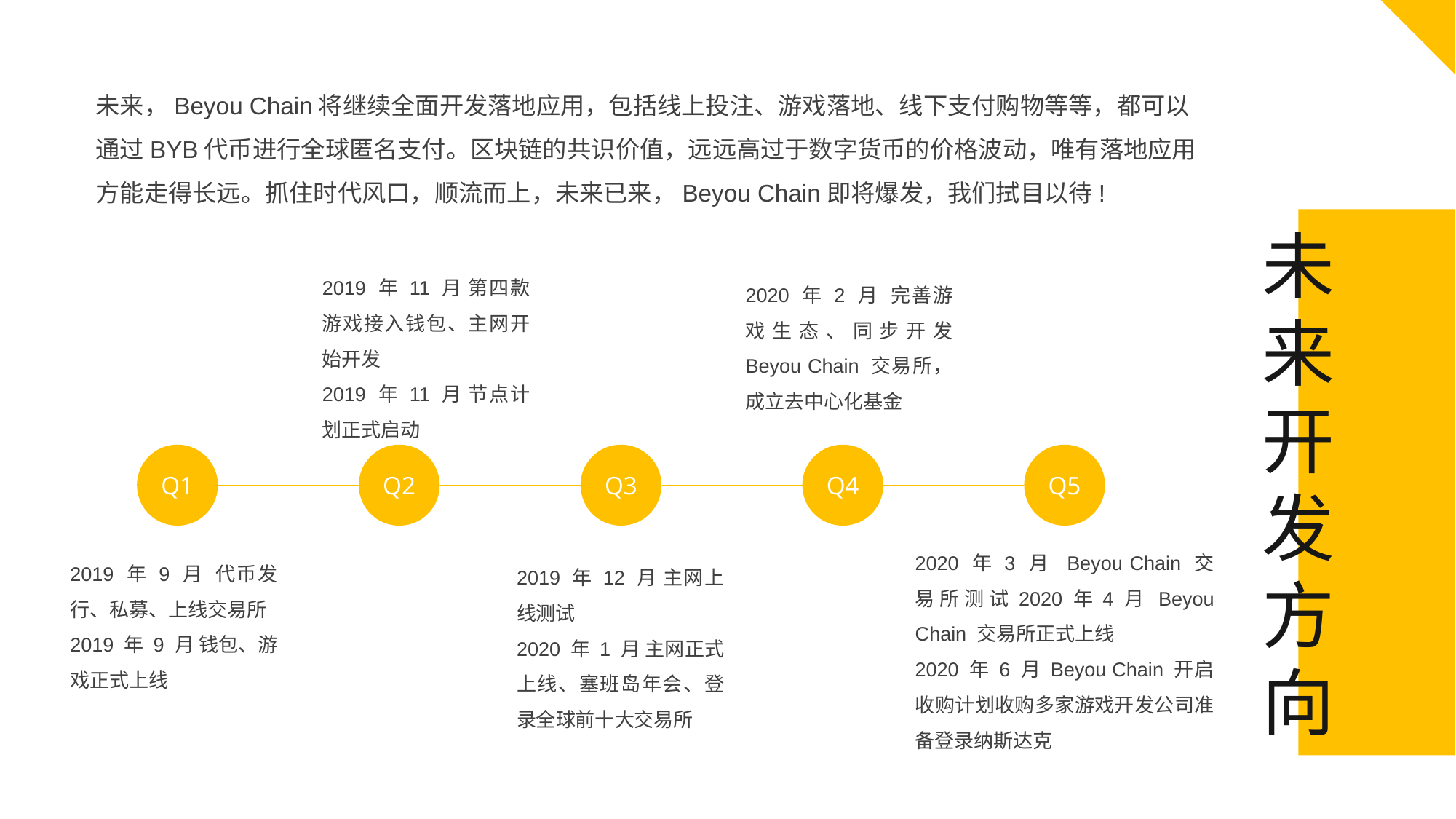

未来，Beyou Chain将继续全面开发落地应用，包括线上投注、游戏落地、线下支付购物等等，都可以通过BYB代币进行全球匿名支付。区块链的共识价值，远远高过于数字货币的价格波动，唯有落地应用方能走得长远。抓住时代风口，顺流而上，未来已来，Beyou Chain即将爆发，我们拭目以待!

未
来
开
发
方
向
2019 年 11 月 第四款游戏接⼊钱包、主⽹开始开发
2019 年 11 月 节点计划正式启动
2020 年 2 月  完善游戏⽣态、同步开发 Beyou Chain 交易所， 成立去中⼼化基⾦
Q1
Q2
Q3
Q4
Q5
2020 年 3 月  Beyou Chain 交 易 所 测 试 2020 年 4 月  Beyou Chain 交易所正式上线
2020 年 6 月 Beyou Chain 开启收购计划收购多家游戏开发公司准备登录纳斯达克
2019 年 9 月  代币发⾏、私募、上线交易所
2019 年 9 月 钱包、游戏正式上线
2019 年 12 月 主⽹上线测试
2020 年 1 月 主⽹正式上线、塞班岛年会、登录全球前⼗⼤交易所